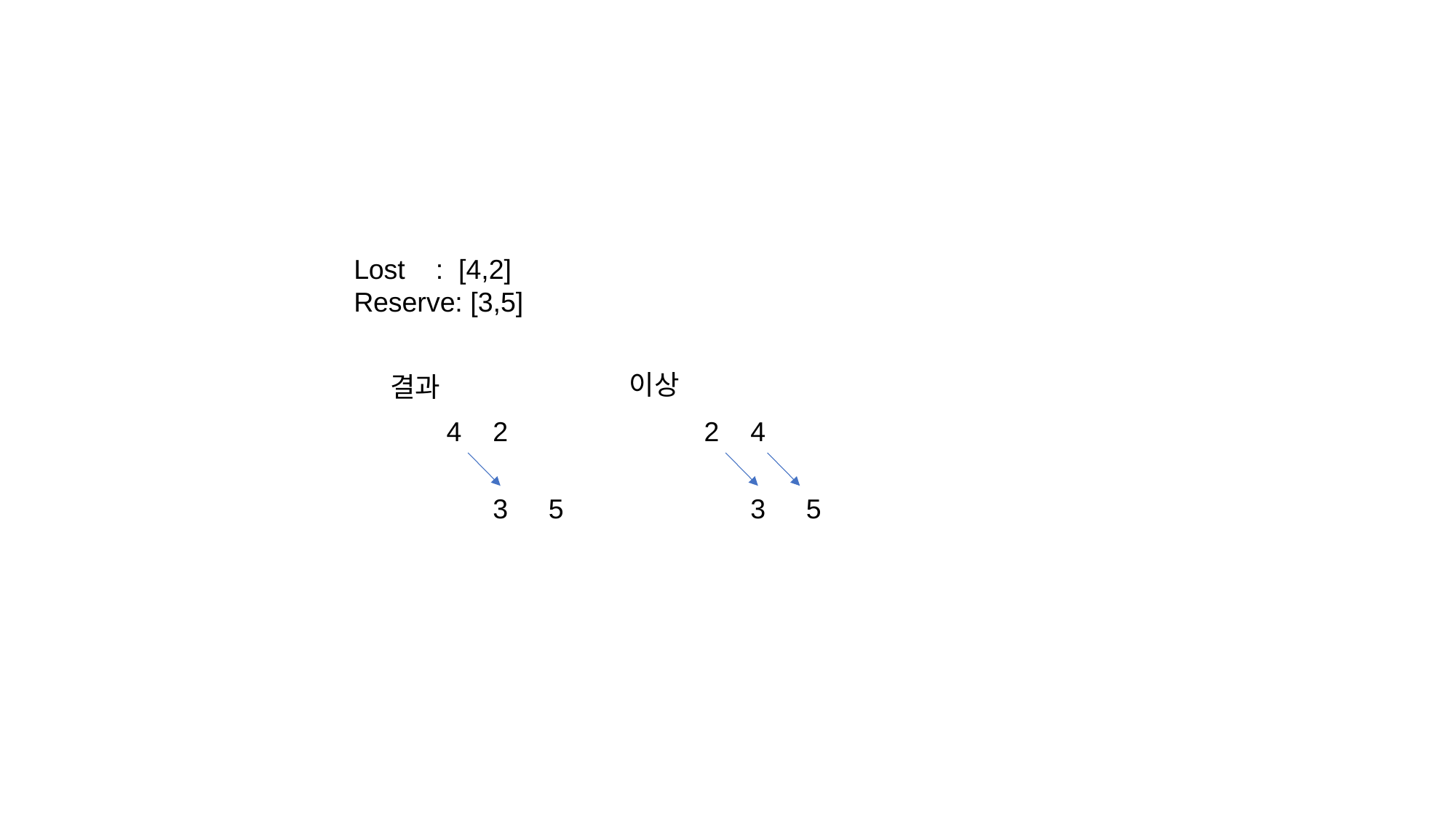

Lost    :  [4,2]
Reserve: [3,5]
이상
결과
4
2
3
5
2
4
3
5